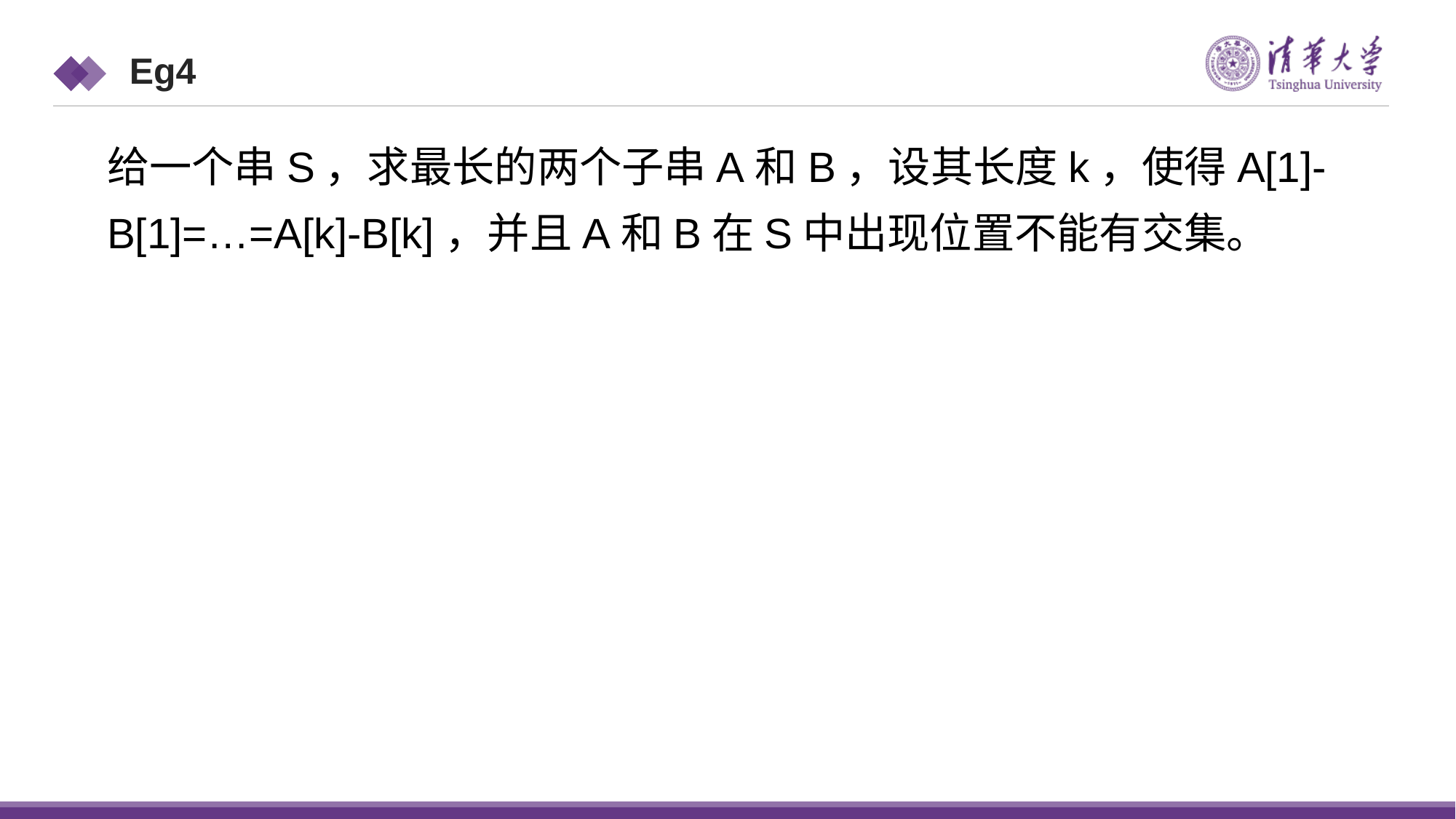

Eg4
给一个串S，求最长的两个子串A和B，设其长度k，使得A[1]-B[1]=…=A[k]-B[k]，并且A和B在S中出现位置不能有交集。